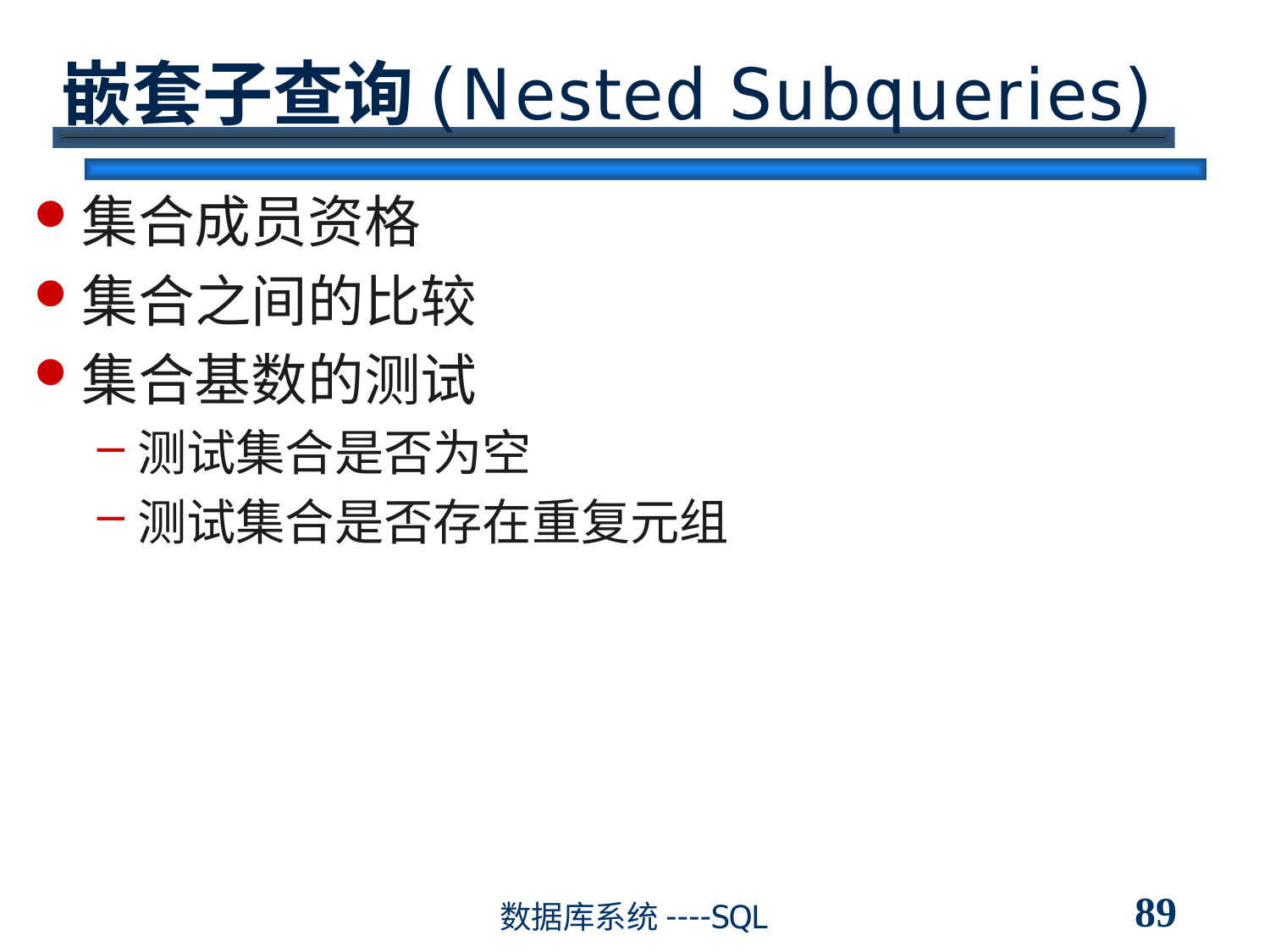

# 嵌套子查询(Nested Subqueries)
集合成员资格
集合之间的比较
集合基数的测试
测试集合是否为空
测试集合是否存在重复元组
89
数据库系统----SQL